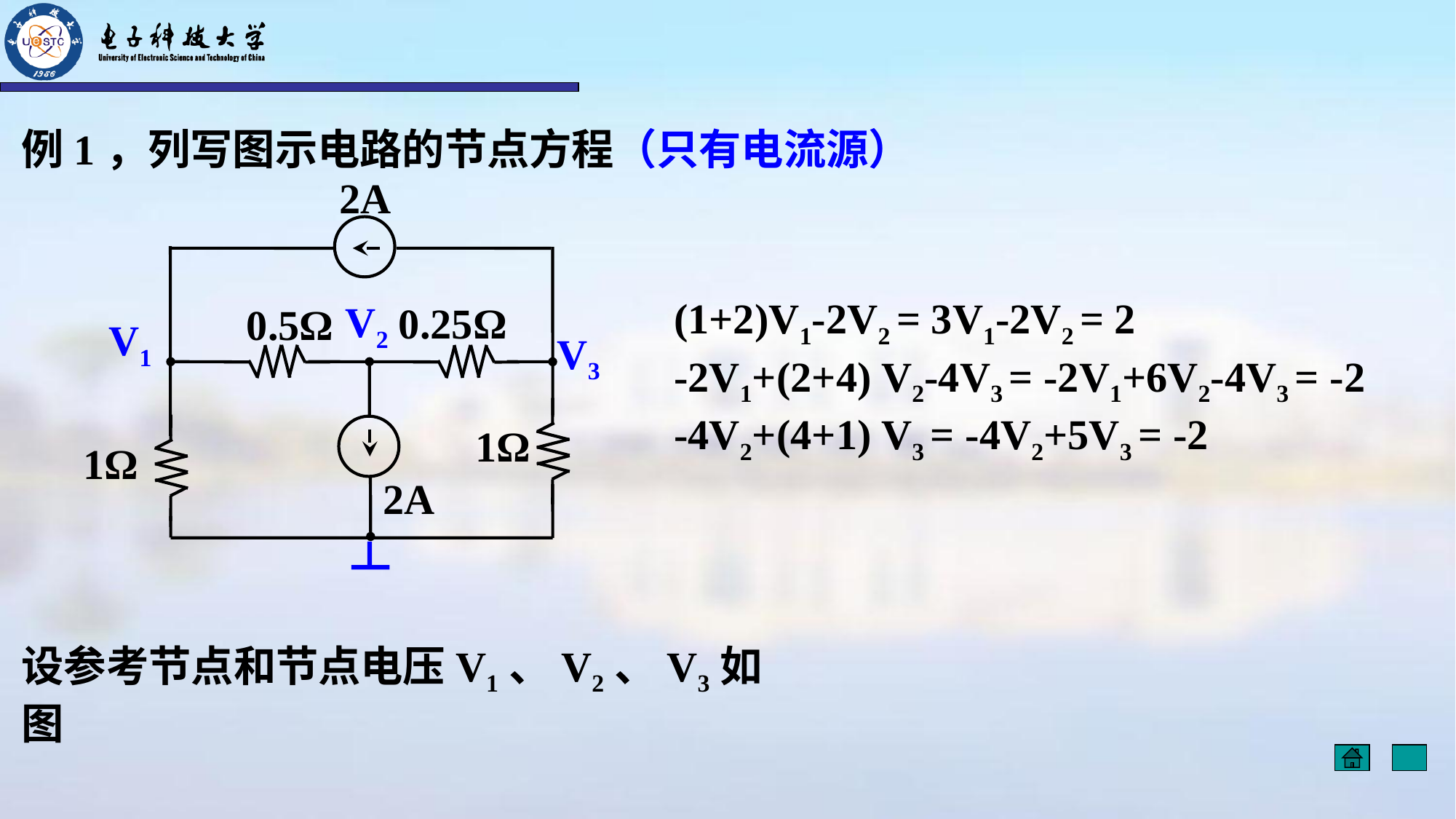

例1，列写图示电路的节点方程（只有电流源）
2A

(1+2)V1-2V2 = 3V1-2V2 = 2
-2V1+(2+4) V2-4V3 = -2V1+6V2-4V3 = -2
-4V2+(4+1) V3 = -4V2+5V3 = -2
V2
V1
V3

0.25Ω
0.5Ω

1Ω

1Ω

2A

设参考节点和节点电压V1、V2、V3如图